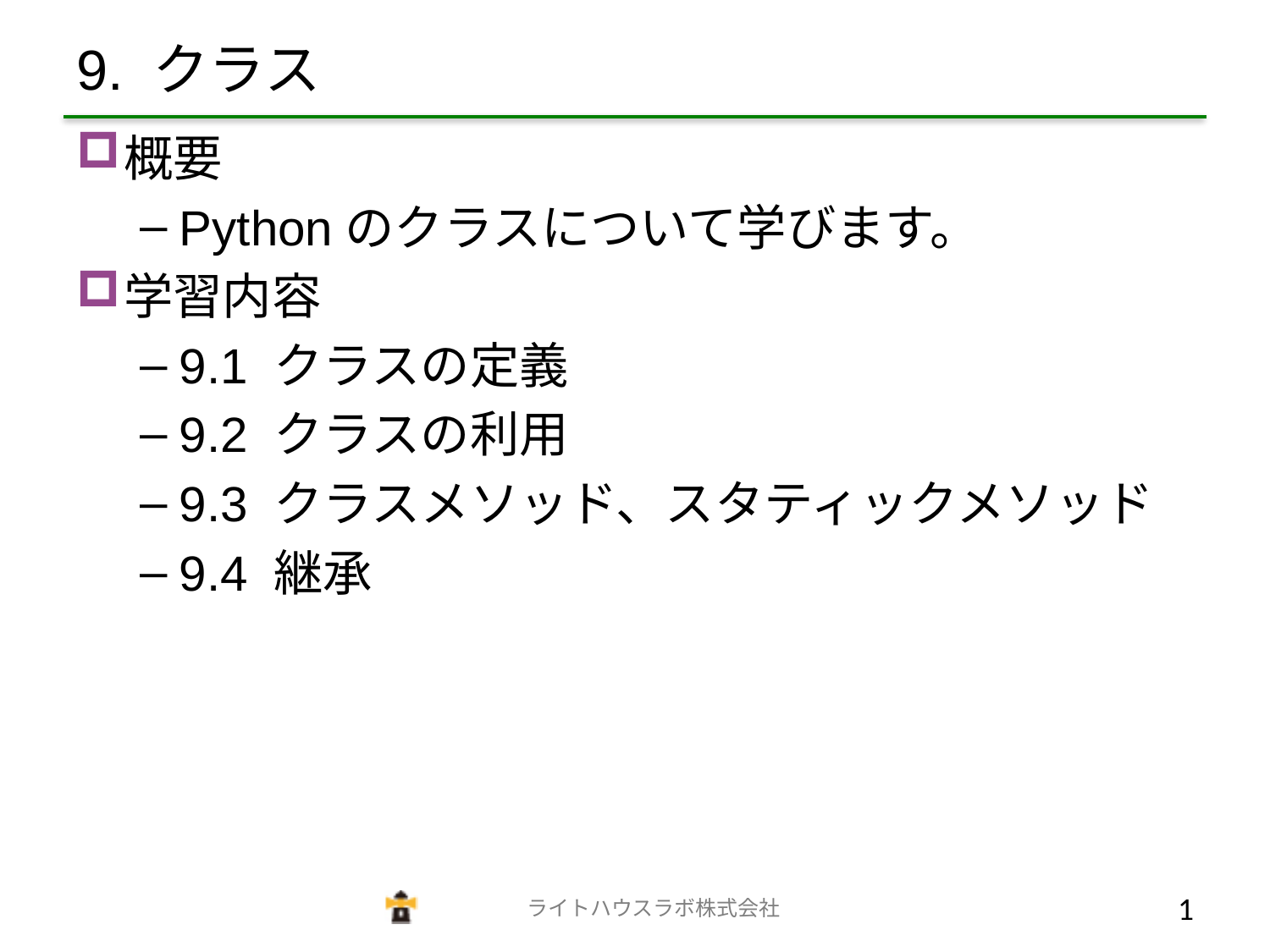

# 9. クラス
概要
Pythonのクラスについて学びます。
学習内容
9.1 クラスの定義
9.2 クラスの利用
9.3 クラスメソッド、スタティックメソッド
9.4 継承
　　　　　　　　　　　　　ライトハウスラボ株式会社
1